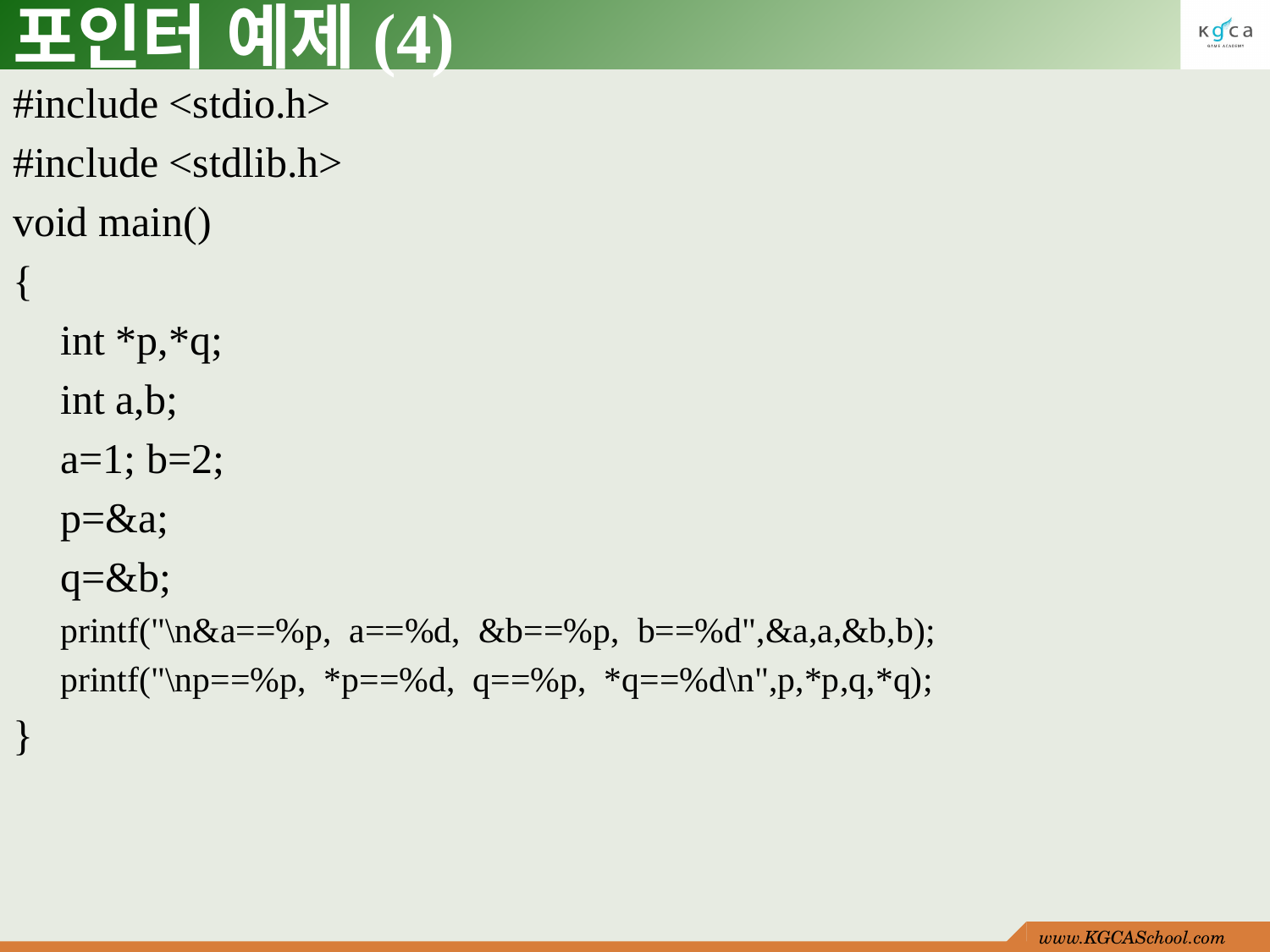

# 포인터 예제(4)
#include <stdio.h>
#include <stdlib.h>
void main()
{
	int *p,*q;
	int a,b;
	a=1; b=2;
	p=&a;
	q=&b;
	printf("\n&a==%p,  a==%d,  &b==%p,  b==%d",&a,a,&b,b);
	printf("\np==%p,  *p==%d,  q==%p,  *q==%d\n",p,*p,q,*q);
}